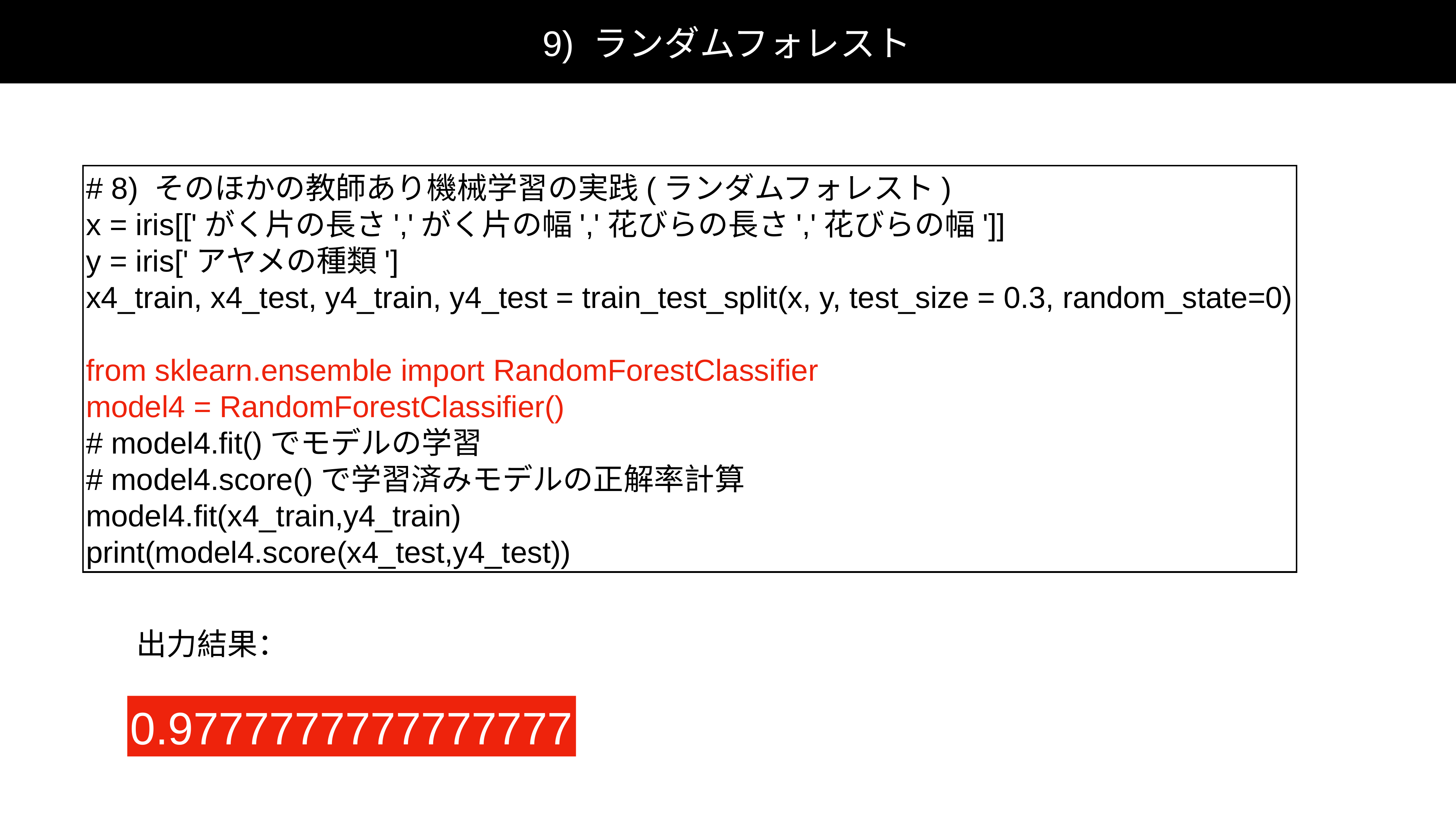

9) ランダムフォレスト
# 8) そのほかの教師あり機械学習の実践(ランダムフォレスト)
x = iris[['がく片の長さ','がく片の幅','花びらの長さ','花びらの幅']]
y = iris['アヤメの種類']
x4_train, x4_test, y4_train, y4_test = train_test_split(x, y, test_size = 0.3, random_state=0)

from sklearn.ensemble import RandomForestClassifier
model4 = RandomForestClassifier()
# model4.fit()でモデルの学習
# model4.score()で学習済みモデルの正解率計算
model4.fit(x4_train,y4_train)
print(model4.score(x4_test,y4_test))
出力結果：
0.9777777777777777